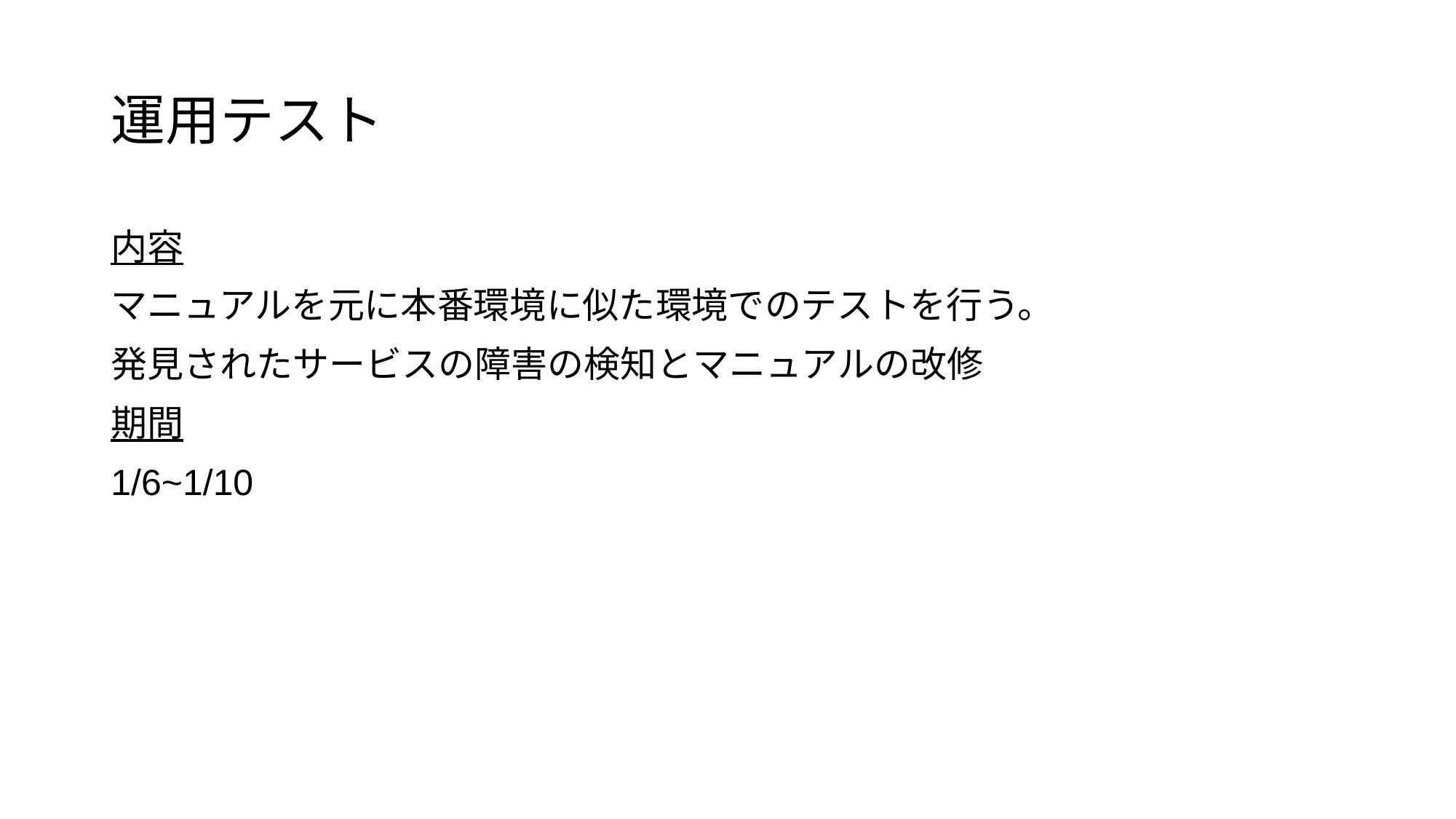

# 運用テスト
内容
マニュアルを元に本番環境に似た環境でのテストを行う。
発見されたサービスの障害の検知とマニュアルの改修
期間
1/6~1/10